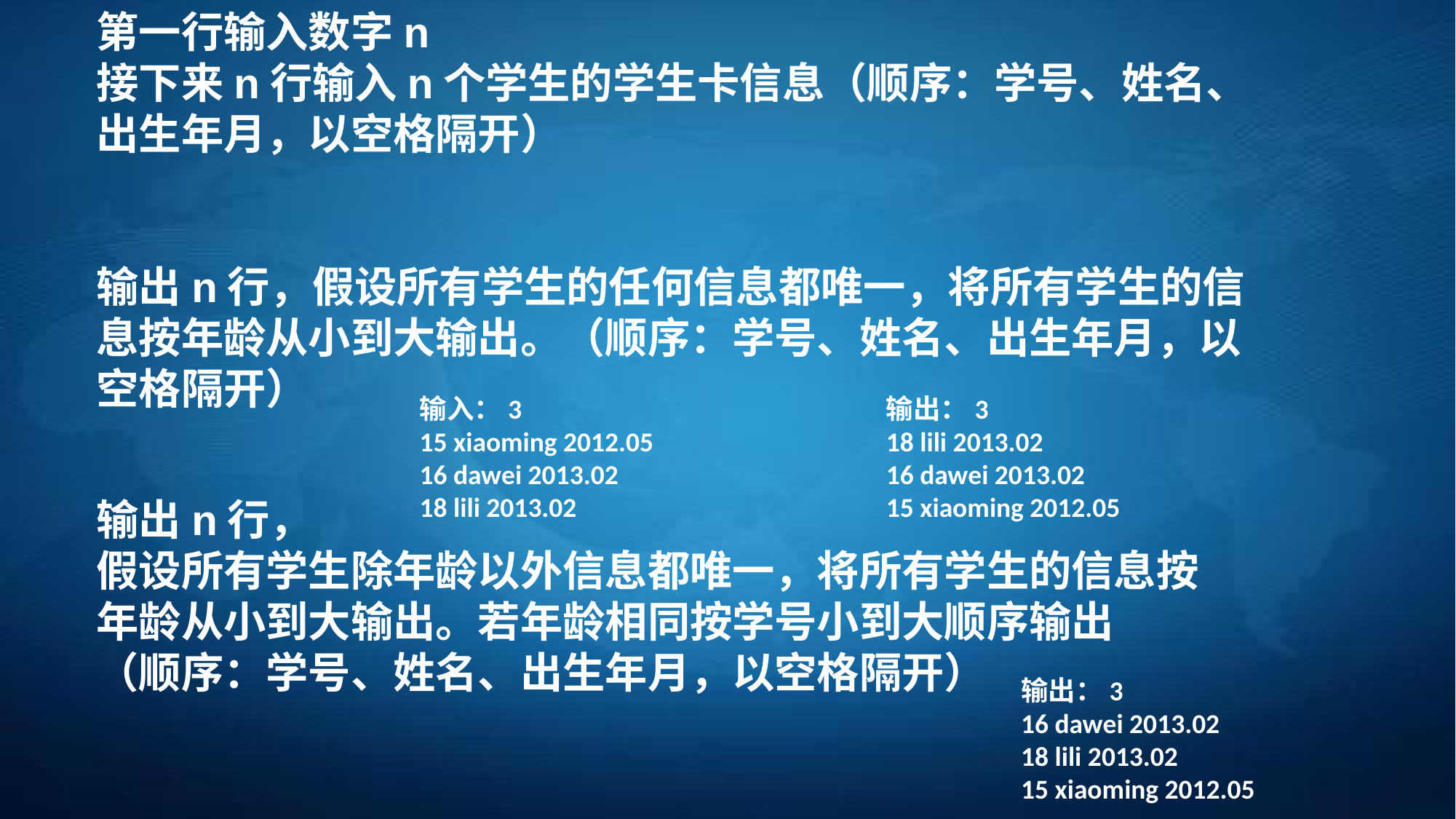

第一行输入数字n
接下来n行输入n个学生的学生卡信息（顺序：学号、姓名、出生年月，以空格隔开）

输出n行，假设所有学生的任何信息都唯一，将所有学生的信息按年龄从小到大输出。（顺序：学号、姓名、出生年月，以空格隔开）
输入：3
15 xiaoming 2012.05
16 dawei 2013.02
18 lili 2013.02
输出：3
18 lili 2013.02
16 dawei 2013.02
	15 xiaoming 2012.05

输出n行，
假设所有学生除年龄以外信息都唯一，将所有学生的信息按年龄从小到大输出。若年龄相同按学号小到大顺序输出
（顺序：学号、姓名、出生年月，以空格隔开）
输出：3
	16 dawei 2013.02
18 lili 2013.02
	15 xiaoming 2012.05